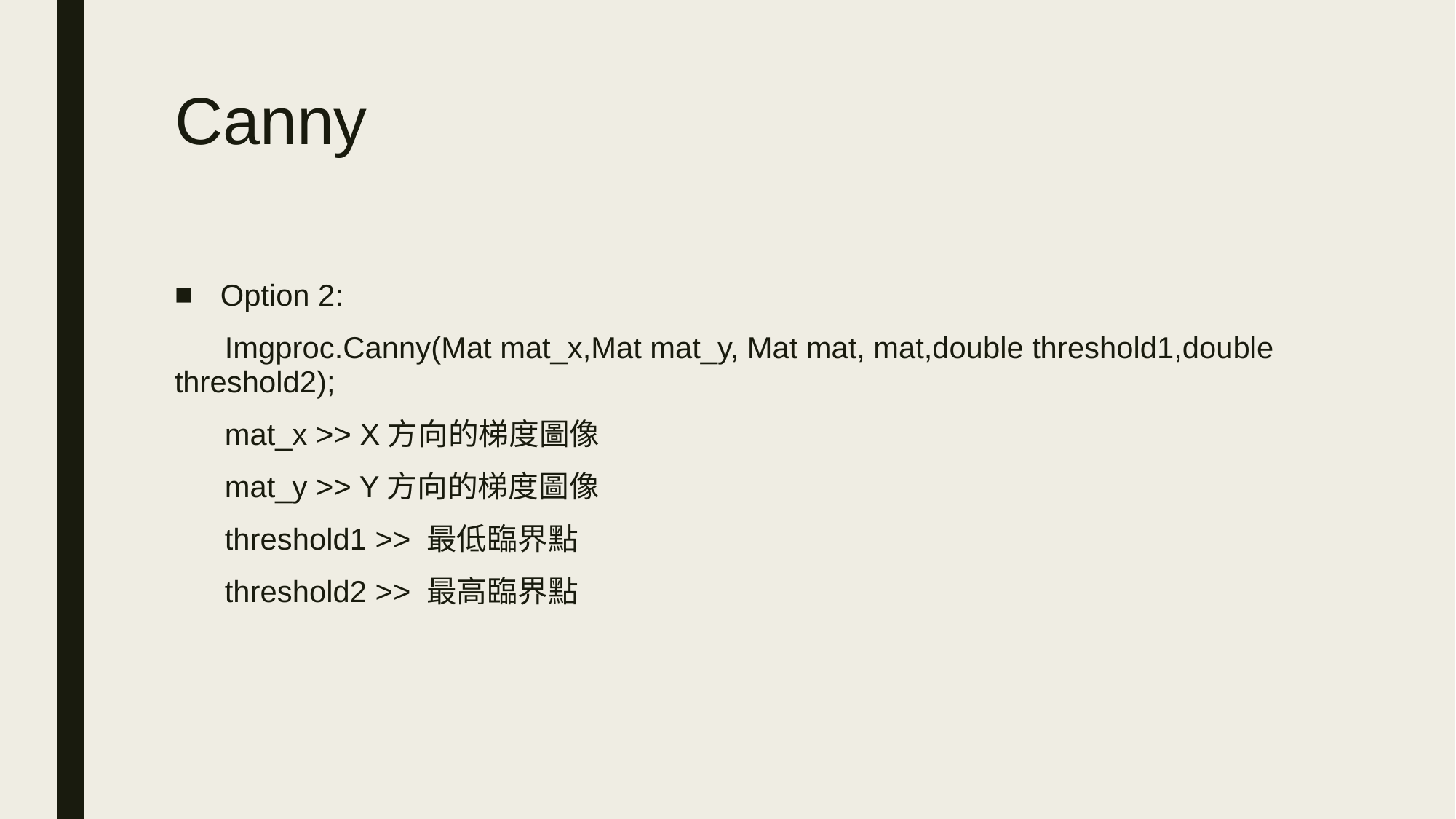

# Canny
Option 2:
      Imgproc.Canny(Mat mat_x,Mat mat_y, Mat mat, mat,double threshold1,double threshold2);
      mat_x >> X方向的梯度圖像
      mat_y >> Y方向的梯度圖像
      threshold1 >> 最低臨界點
      threshold2 >> 最高臨界點